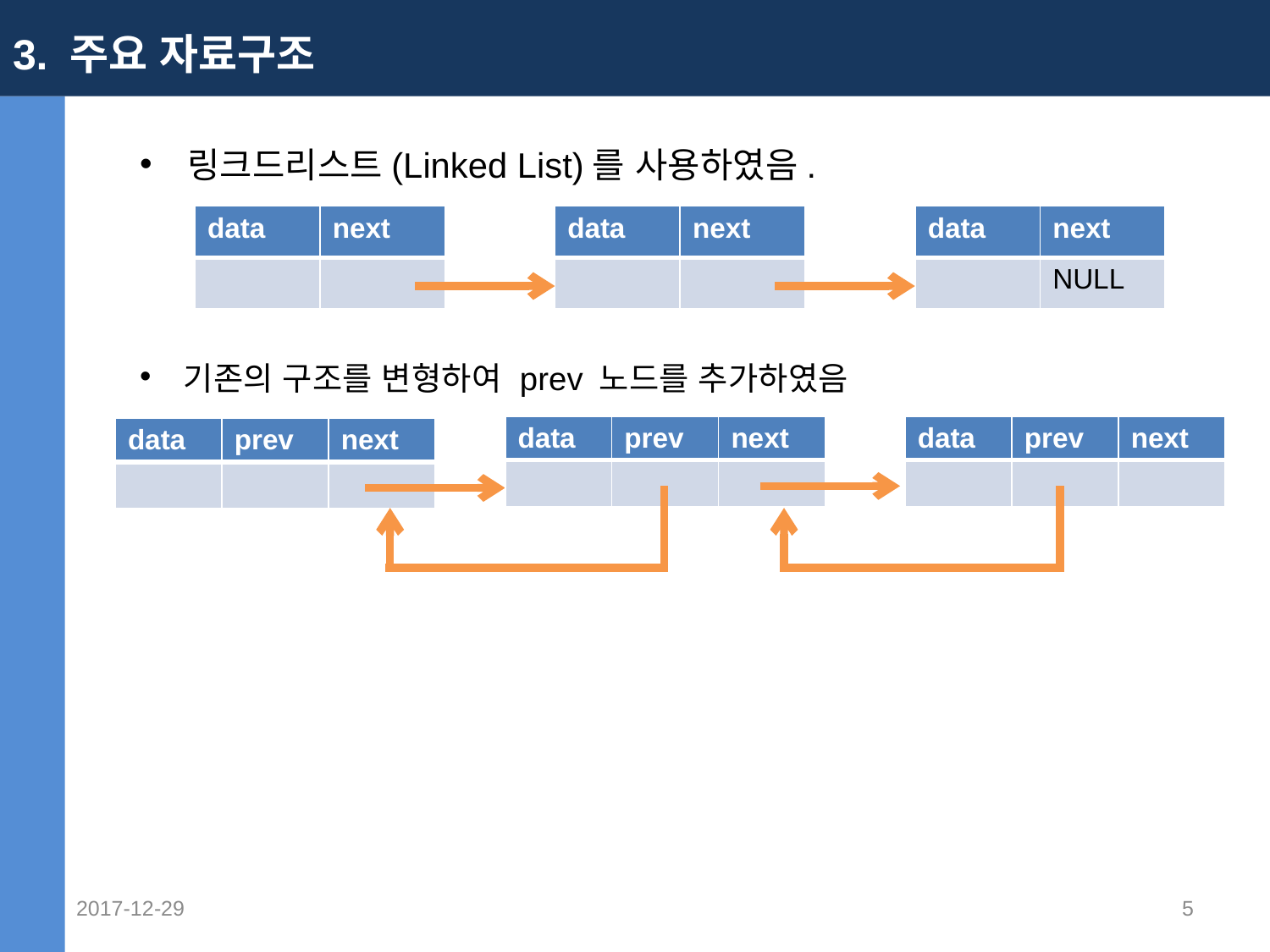

# 3. 주요 자료구조
링크드리스트(Linked List)를 사용하였음.
| data | next |
| --- | --- |
|  |  |
| data | next |
| --- | --- |
|  |  |
| data | next |
| --- | --- |
|  | NULL |
기존의 구조를 변형하여 prev 노드를 추가하였음
| data | prev | next |
| --- | --- | --- |
|  |  |  |
| data | prev | next |
| --- | --- | --- |
|  |  |  |
| data | prev | next |
| --- | --- | --- |
|  |  |  |
2017-12-29
5